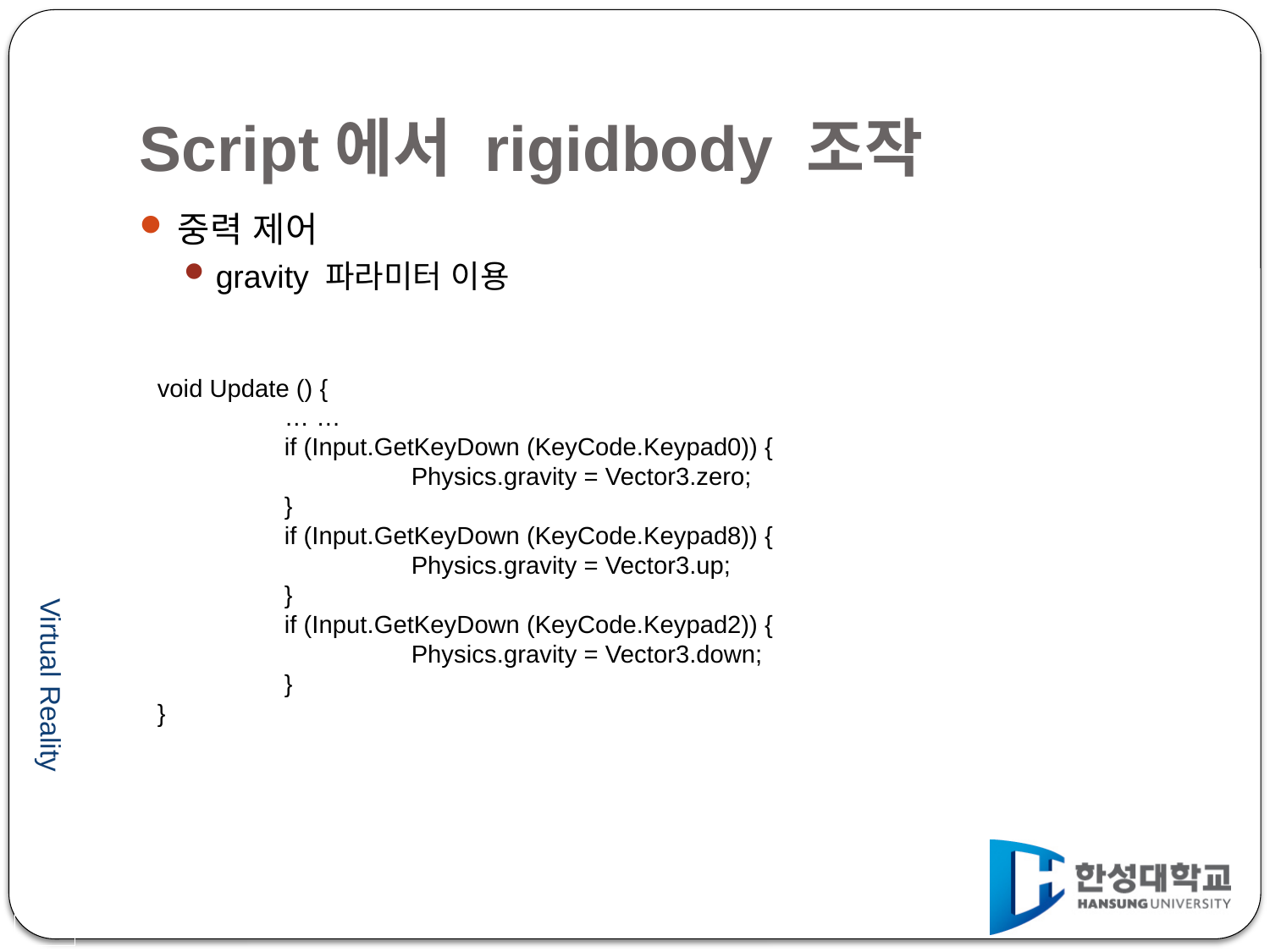

# Script에서 rigidbody 조작
중력 제어
gravity 파라미터 이용

void Update () {
	… …
	if (Input.GetKeyDown (KeyCode.Keypad0)) {
		Physics.gravity = Vector3.zero;
	}
	if (Input.GetKeyDown (KeyCode.Keypad8)) {
		Physics.gravity = Vector3.up;
	}
	if (Input.GetKeyDown (KeyCode.Keypad2)) {
		Physics.gravity = Vector3.down;
	}
}